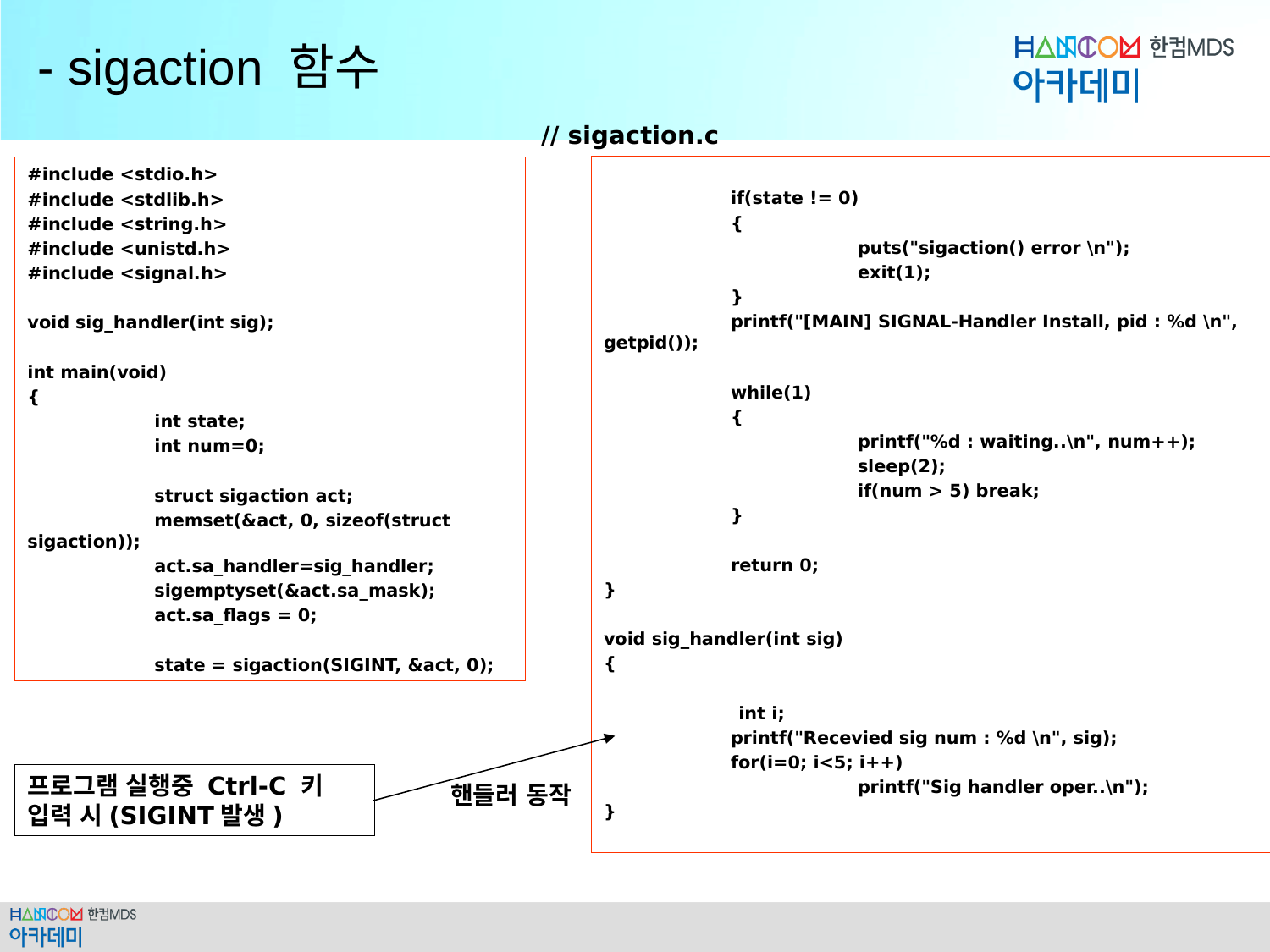

# - sigaction 함수
// sigaction.c

	if(state != 0)
	{
		puts("sigaction() error \n");
		exit(1);
	}
    	printf("[MAIN] SIGNAL-Handler Install, pid : %d \n", getpid());

	while(1)
	{
		printf("%d : waiting..\n", num++);
		sleep(2);
		if(num > 5) break;
	}

	return 0;
}

void sig_handler(int sig)
{

                      int i;
	printf("Recevied sig num : %d \n", sig);
	for(i=0; i<5; i++)
		printf("Sig handler oper..\n");
}

#include <stdio.h>
#include <stdlib.h>
#include <string.h>
#include <unistd.h>
#include <signal.h>

void sig_handler(int sig);

int main(void)
{
	int state;
	int num=0;

	struct sigaction act;
	memset(&act, 0, sizeof(struct sigaction));
	act.sa_handler=sig_handler;
	sigemptyset(&act.sa_mask);
	act.sa_flags = 0;

	state = sigaction(SIGINT, &act, 0);
프로그램 실행중 Ctrl-C 키 입력 시(SIGINT발생)
핸들러 동작